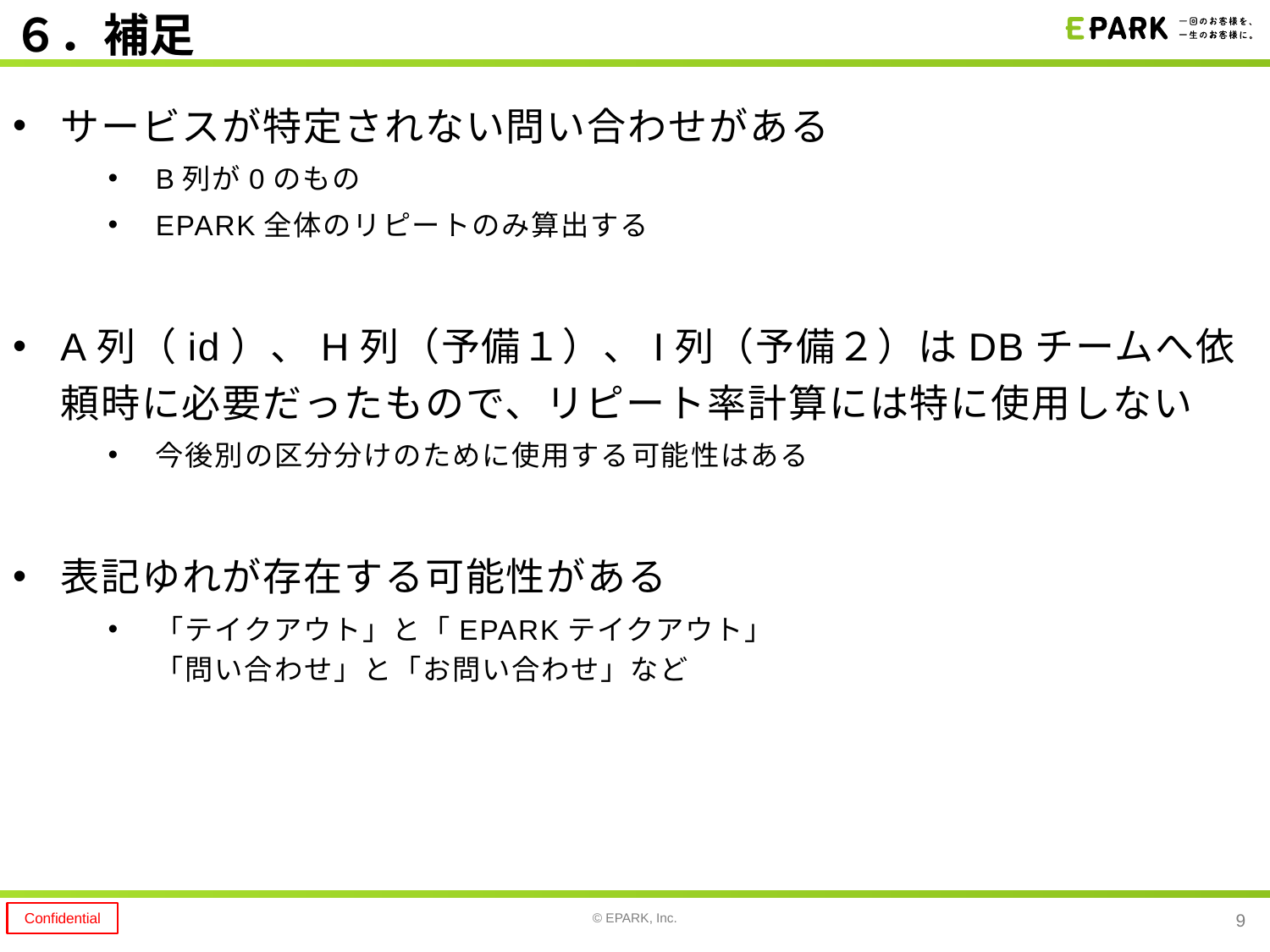

# ６．補足
サービスが特定されない問い合わせがある
B列が0のもの
EPARK全体のリピートのみ算出する

A列（id）、H列（予備１）、I列（予備２）はDBチームへ依頼時に必要だったもので、リピート率計算には特に使用しない
今後別の区分分けのために使用する可能性はある

表記ゆれが存在する可能性がある
「テイクアウト」と「EPARKテイクアウト」
「問い合わせ」と「お問い合わせ」など